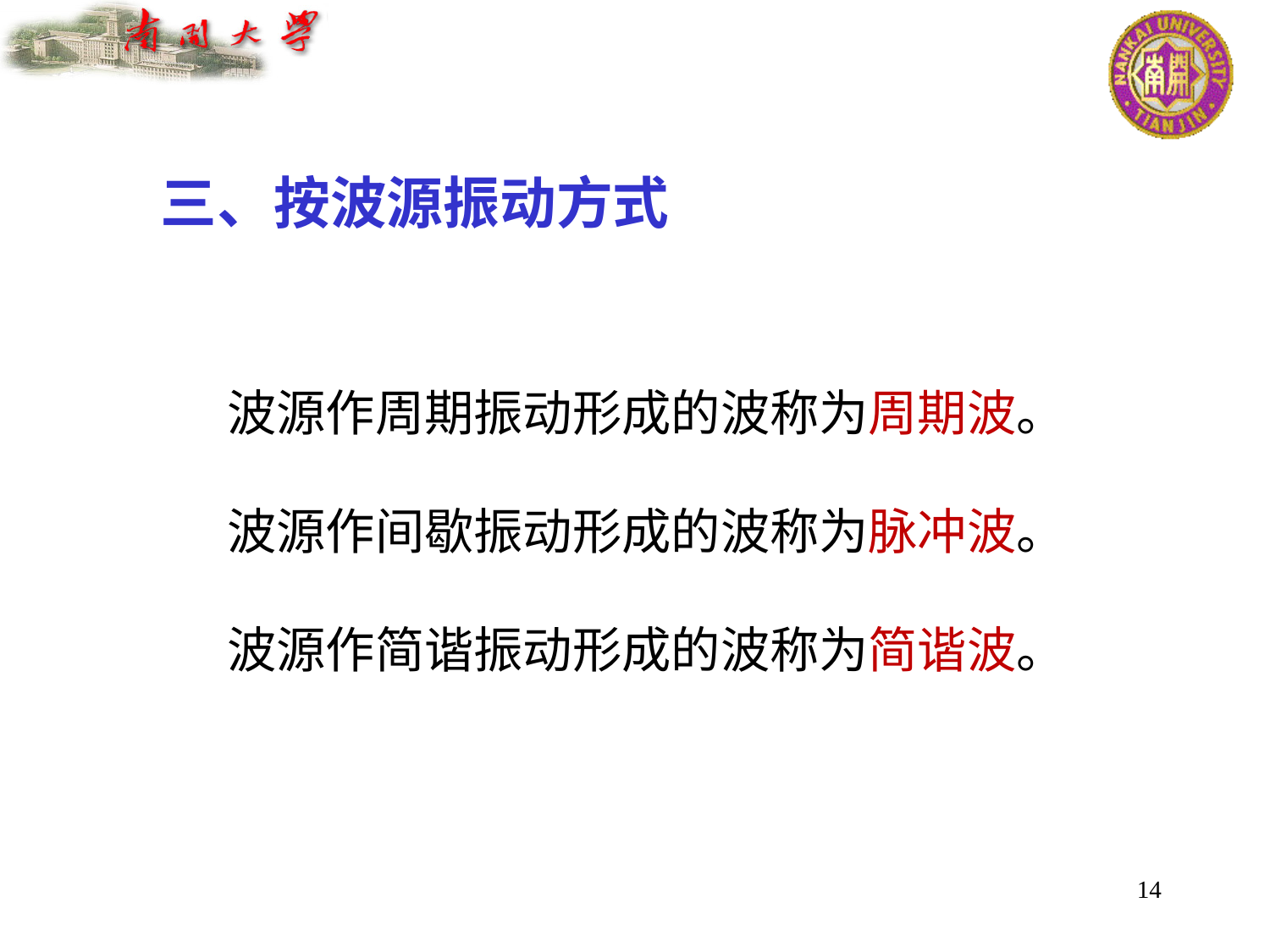

三、按波源振动方式
波源作周期振动形成的波称为周期波。
波源作间歇振动形成的波称为脉冲波。
波源作简谐振动形成的波称为简谐波。
14